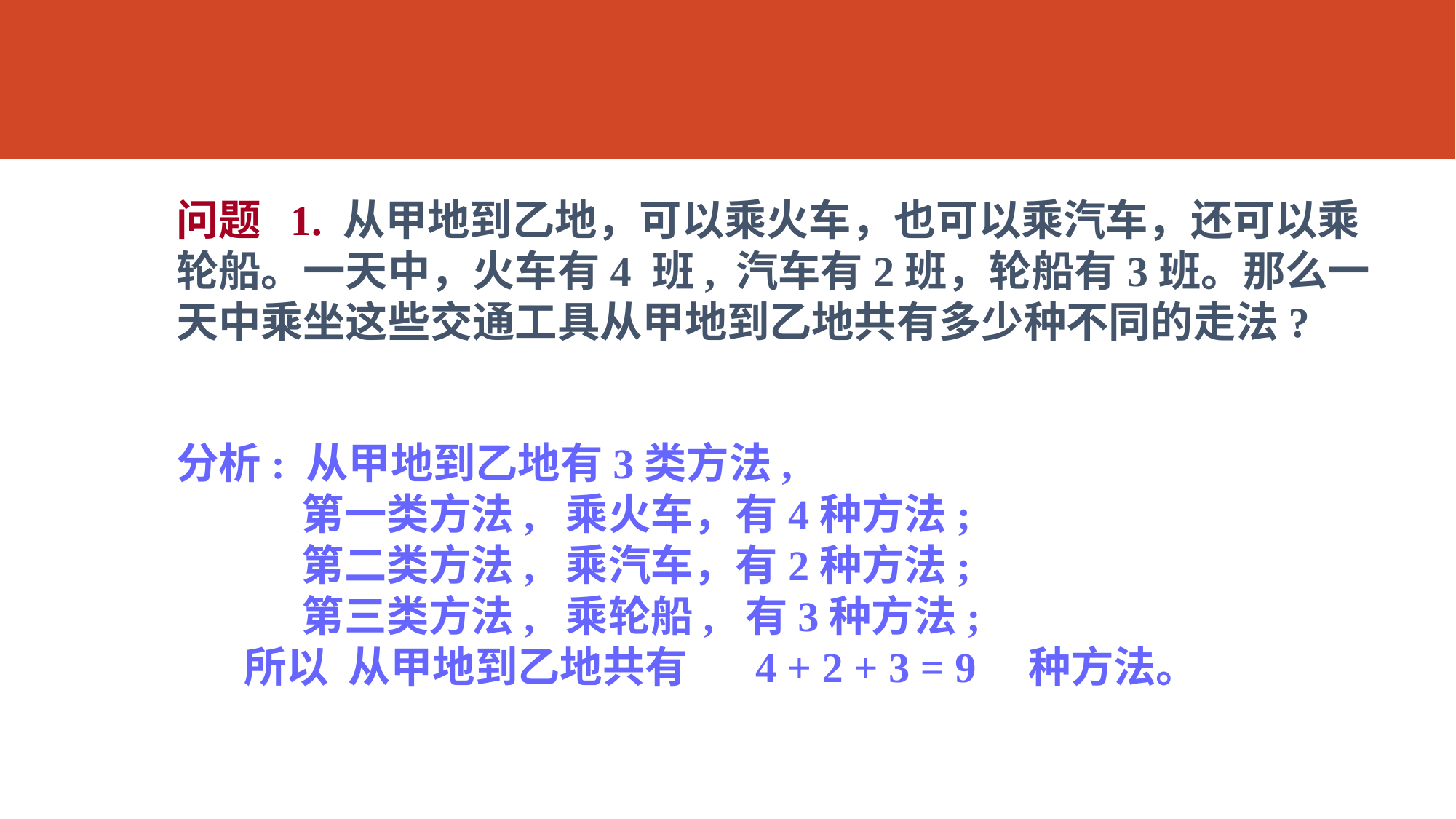

#
问题  1. 从甲地到乙地，可以乘火车，也可以乘汽车，还可以乘轮船。一天中，火车有4 班, 汽车有2班，轮船有3班。那么一天中乘坐这些交通工具从甲地到乙地共有多少种不同的走法?

分析: 从甲地到乙地有3类方法,
            第一类方法,  乘火车，有4种方法;
            第二类方法,  乘汽车，有2种方法;
            第三类方法,  乘轮船,  有3种方法;
      所以  从甲地到乙地共有      4 + 2 + 3 = 9    种方法。